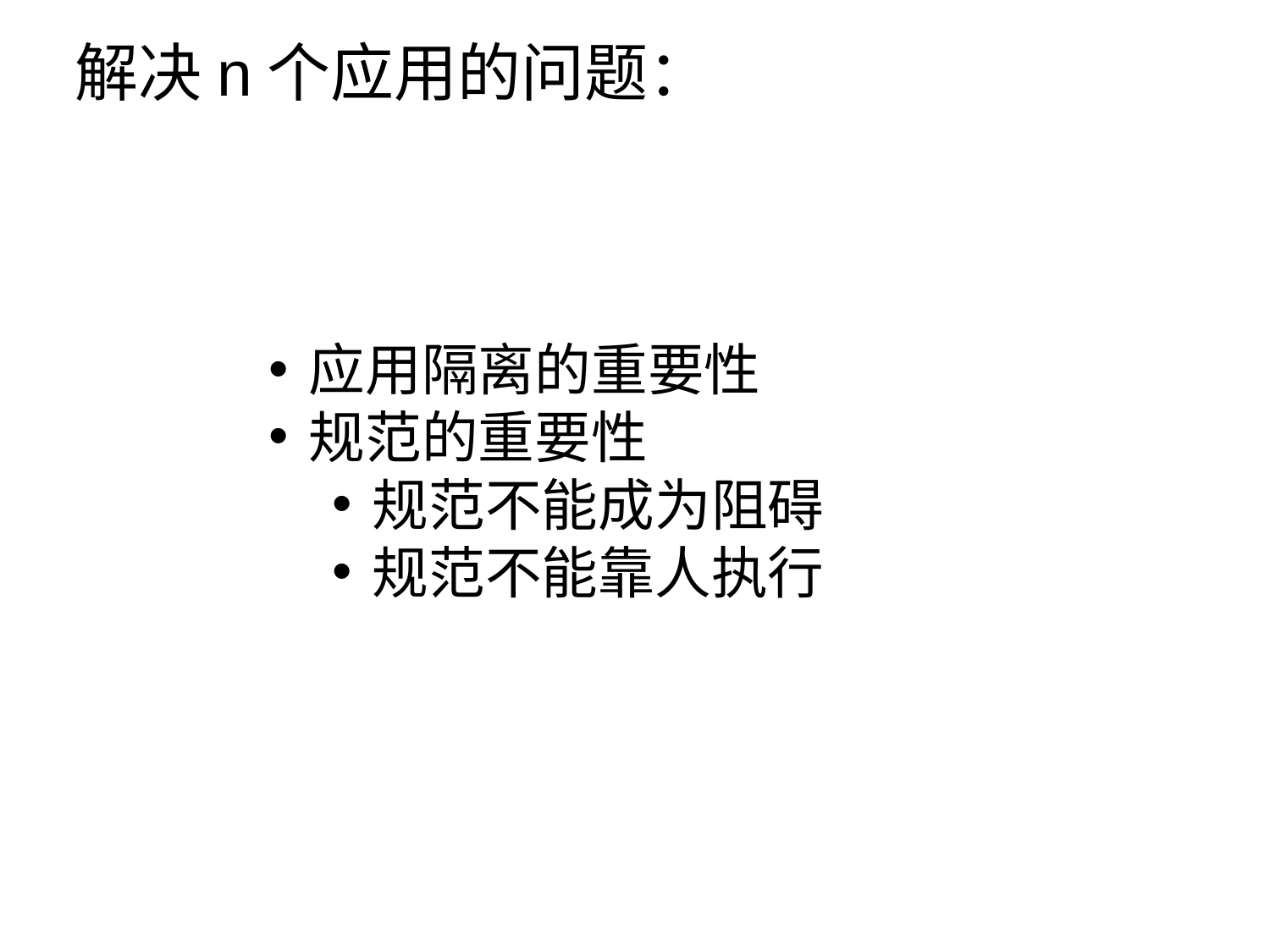

解决n个应用的问题：
应用隔离的重要性
规范的重要性
规范不能成为阻碍
规范不能靠人执行